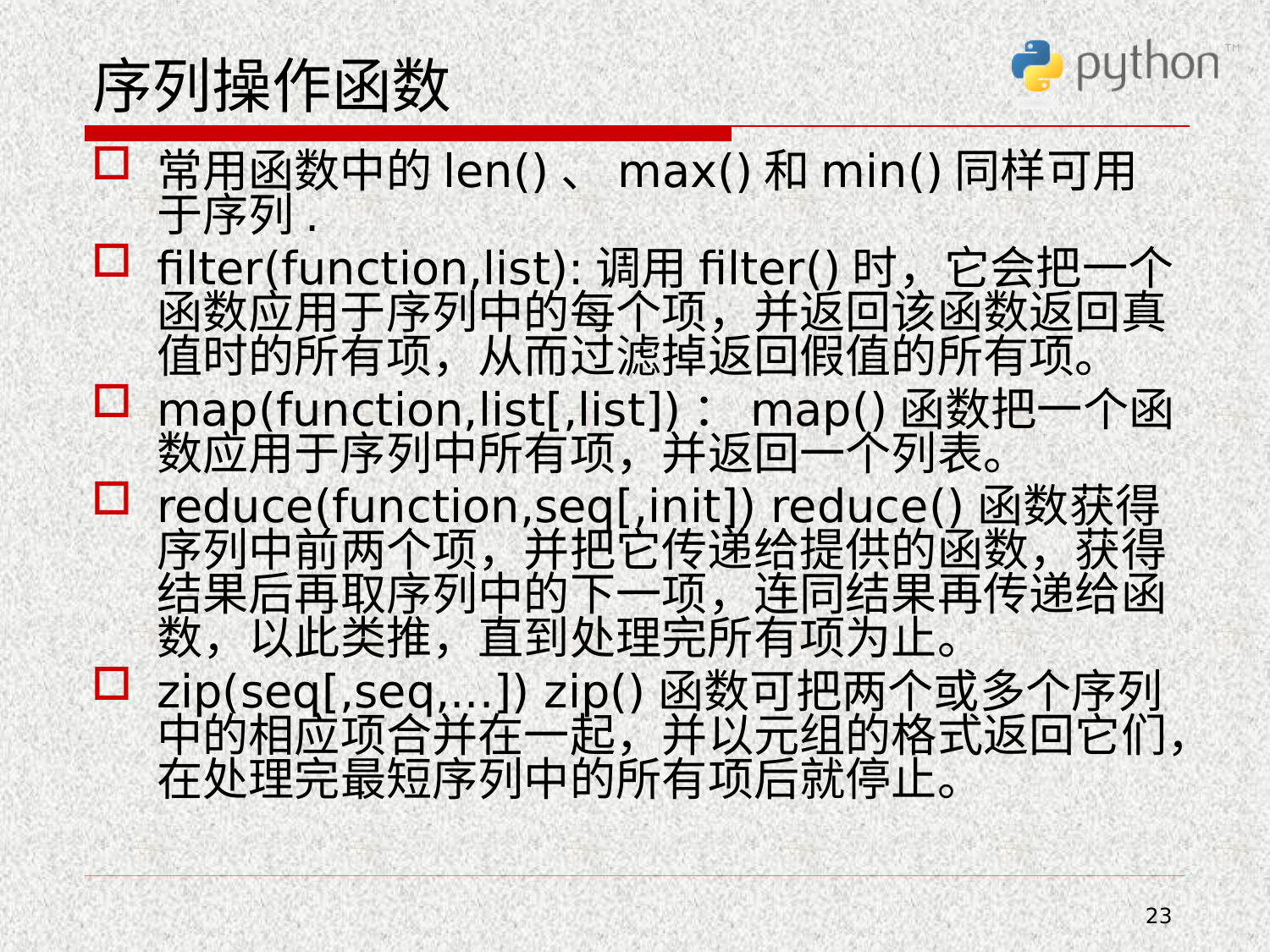

# 序列操作函数
常用函数中的len()、max()和min()同样可用于序列.
filter(function,list):调用filter()时，它会把一个函数应用于序列中的每个项，并返回该函数返回真值时的所有项，从而过滤掉返回假值的所有项。
map(function,list[,list])：map()函数把一个函数应用于序列中所有项，并返回一个列表。
reduce(function,seq[,init]) reduce()函数获得序列中前两个项，并把它传递给提供的函数，获得结果后再取序列中的下一项，连同结果再传递给函数，以此类推，直到处理完所有项为止。
zip(seq[,seq,...]) zip()函数可把两个或多个序列中的相应项合并在一起，并以元组的格式返回它们，在处理完最短序列中的所有项后就停止。
23